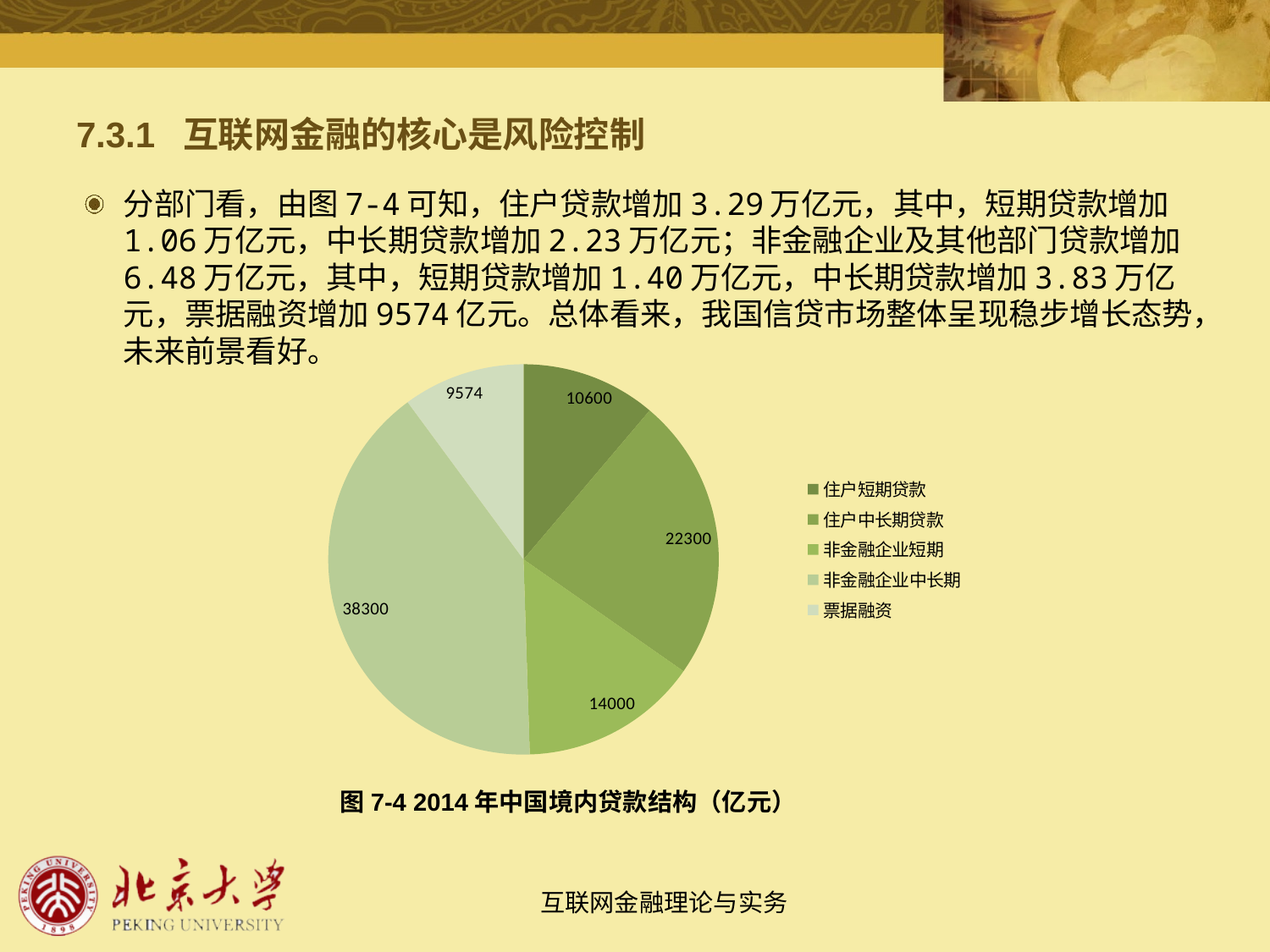

7.3.1  互联网金融的核心是风险控制
分部门看，由图7-4可知，住户贷款增加3.29万亿元，其中，短期贷款增加1.06万亿元，中长期贷款增加2.23万亿元；非金融企业及其他部门贷款增加6.48万亿元，其中，短期贷款增加1.40万亿元，中长期贷款增加3.83万亿元，票据融资增加9574亿元。总体看来，我国信贷市场整体呈现稳步增长态势，未来前景看好。

### Chart

| Category | 销售额 |
|---|---|
| 住户短期贷款 | 10600.0 |
| 住户中长期贷款 | 22300.0 |
| 非金融企业短期 | 14000.0 |
| 非金融企业中长期 | 38300.0 |
| 票据融资 | 9574.0 |
图7-4 2014年中国境内贷款结构（亿元）